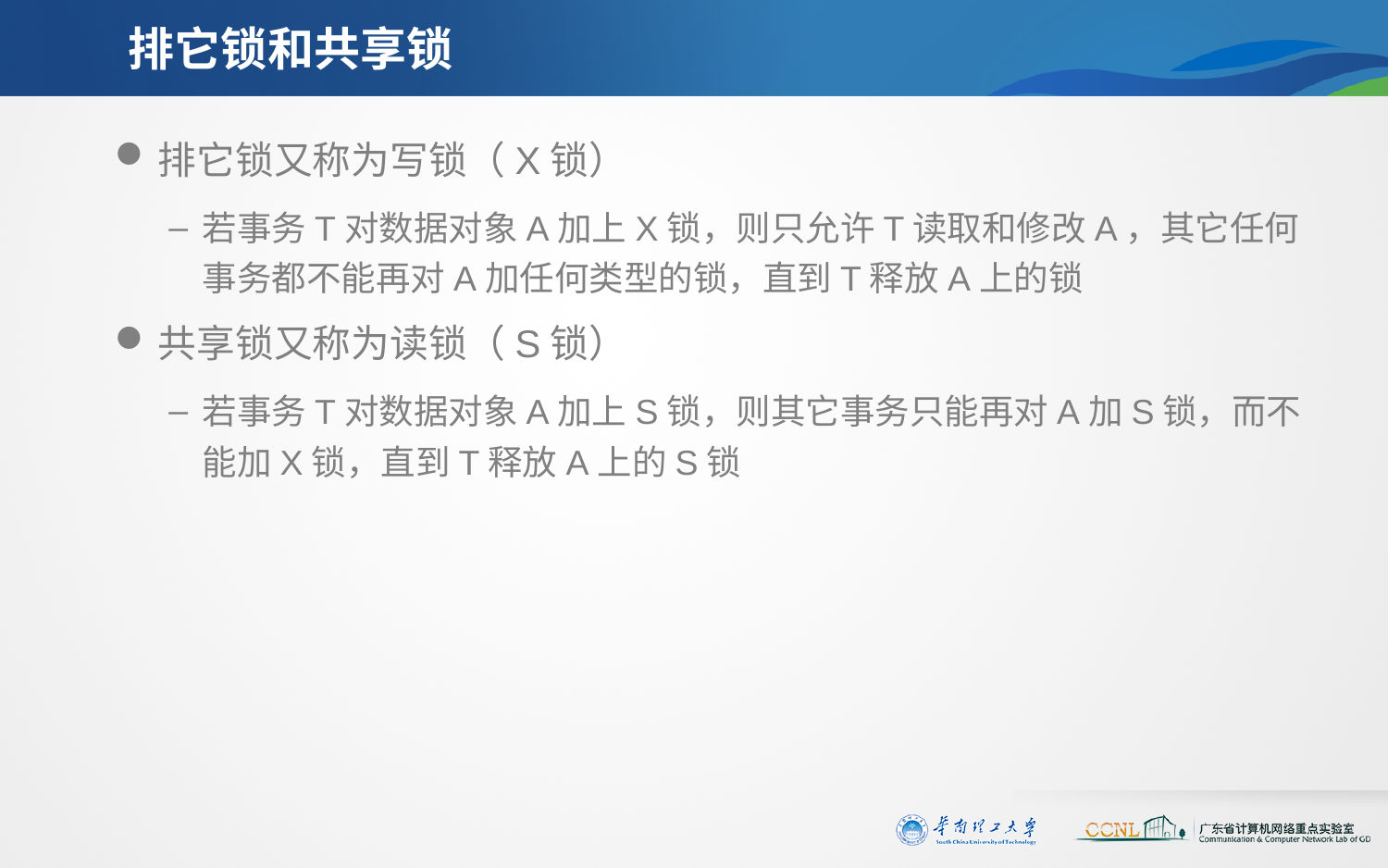

# 排它锁和共享锁
排它锁又称为写锁（X锁）
若事务T对数据对象A加上X锁，则只允许T读取和修改A，其它任何事务都不能再对A加任何类型的锁，直到T释放A上的锁
共享锁又称为读锁（S锁）
若事务T对数据对象A加上S锁，则其它事务只能再对A加S锁，而不能加X锁，直到T释放A上的S锁